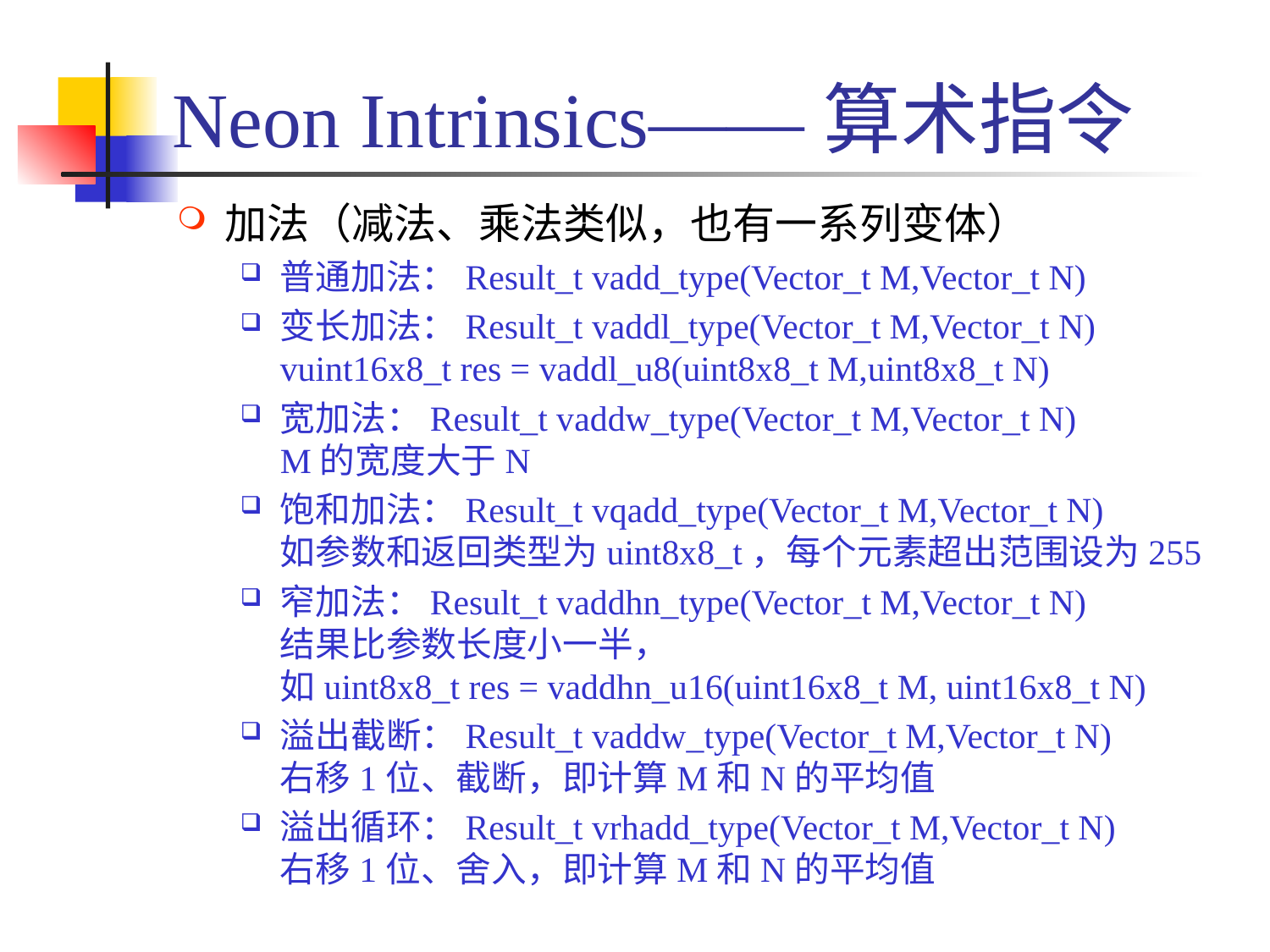

# Neon Intrinsics——算术指令
加法（减法、乘法类似，也有一系列变体）
普通加法：Result_t vadd_type(Vector_t M,Vector_t N)
变长加法：Result_t vaddl_type(Vector_t M,Vector_t N)
vuint16x8_t res = vaddl_u8(uint8x8_t M,uint8x8_t N)
宽加法：Result_t vaddw_type(Vector_t M,Vector_t N)
M的宽度大于N
饱和加法：Result_t vqadd_type(Vector_t M,Vector_t N)
如参数和返回类型为uint8x8_t，每个元素超出范围设为255
窄加法：Result_t vaddhn_type(Vector_t M,Vector_t N)
结果比参数长度小一半，
如uint8x8_t res = vaddhn_u16(uint16x8_t M, uint16x8_t N)
溢出截断：Result_t vaddw_type(Vector_t M,Vector_t N)
右移1位、截断，即计算M和N的平均值
溢出循环：Result_t vrhadd_type(Vector_t M,Vector_t N)
右移1位、舍入，即计算M和N的平均值